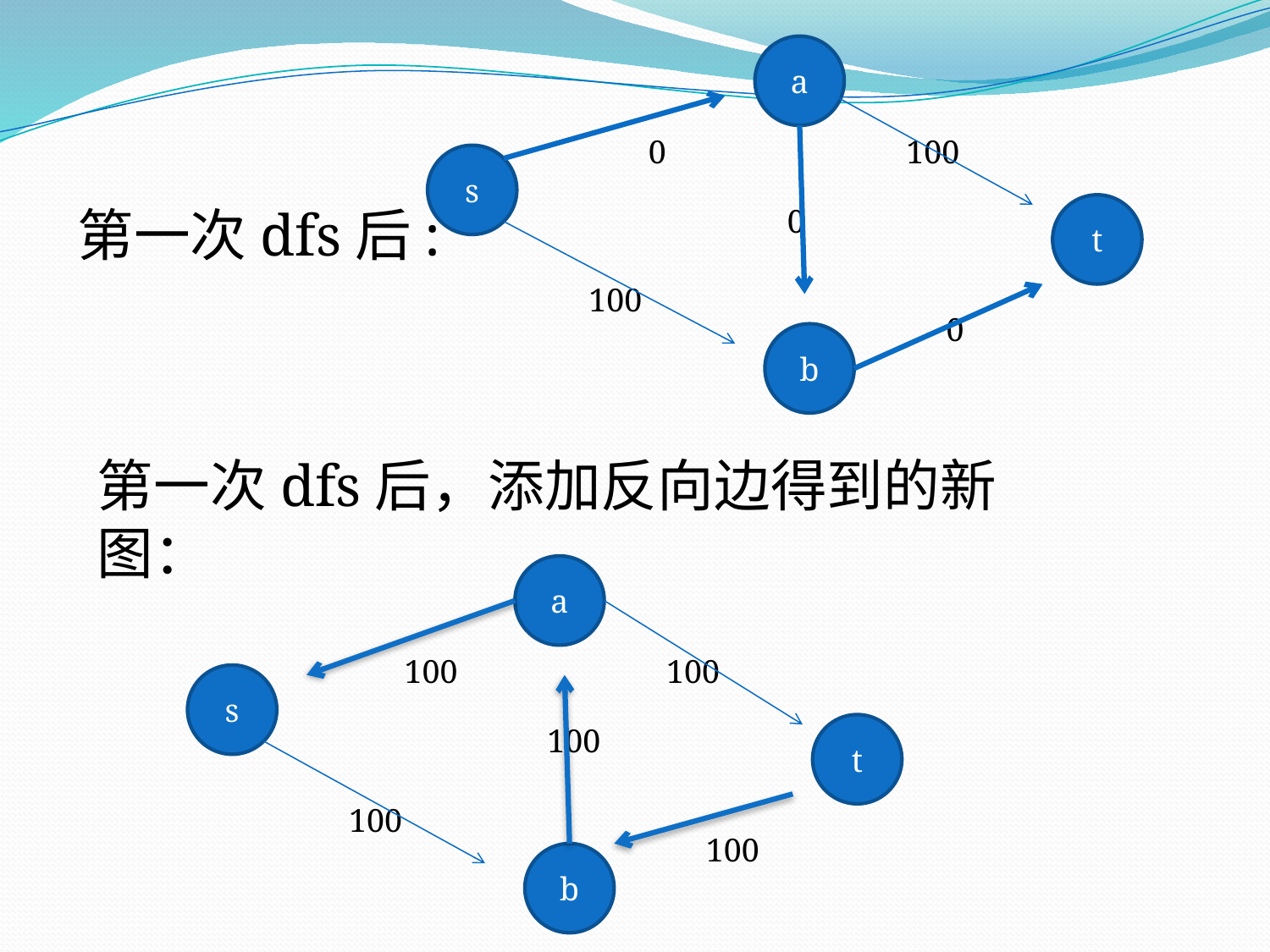

a
0
100

第一次dfs后:
s
0
t
100
0
b

第一次dfs后，添加反向边得到的新图：
a
100
100
s
100
t
100
100
b